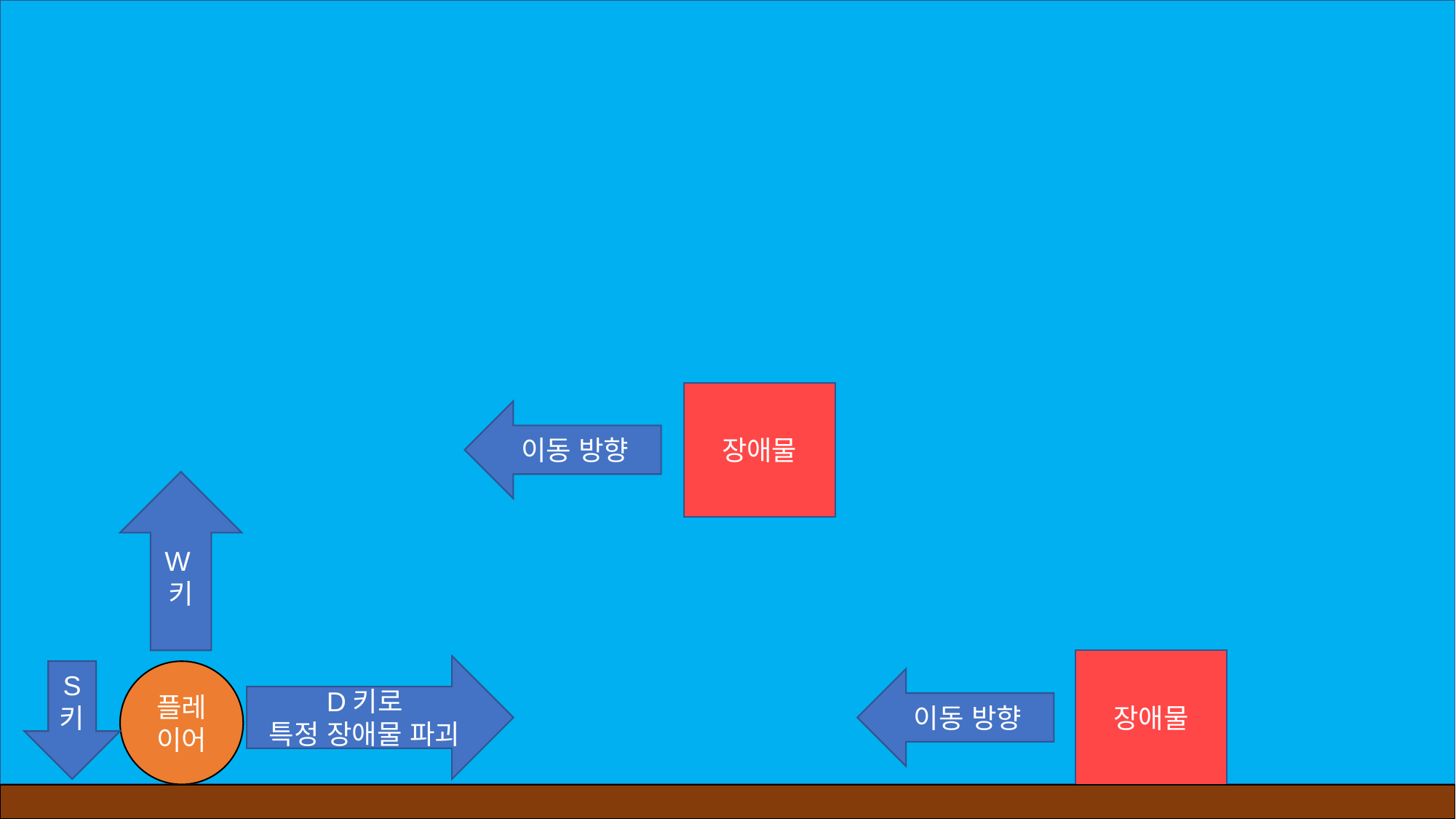

장애물
이동 방향
W키
장애물
D키로
특정 장애물 파괴
S
키

플레
이어
이동 방향